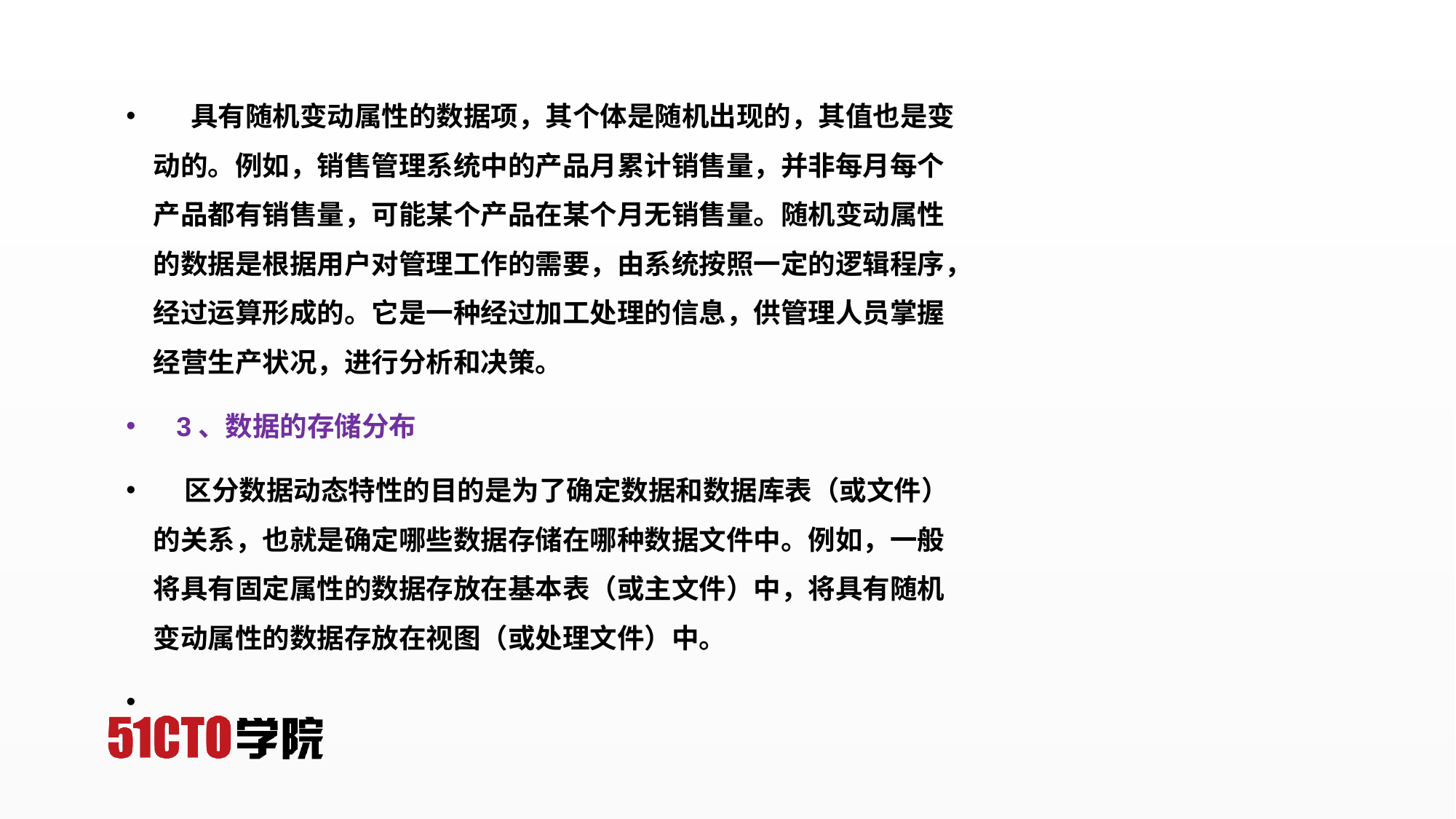

具有随机变动属性的数据项，其个体是随机出现的，其值也是变动的。例如，销售管理系统中的产品月累计销售量，并非每月每个产品都有销售量，可能某个产品在某个月无销售量。随机变动属性的数据是根据用户对管理工作的需要，由系统按照一定的逻辑程序，经过运算形成的。它是一种经过加工处理的信息，供管理人员掌握经营生产状况，进行分析和决策。
   3、数据的存储分布
    区分数据动态特性的目的是为了确定数据和数据库表（或文件）的关系，也就是确定哪些数据存储在哪种数据文件中。例如，一般将具有固定属性的数据存放在基本表（或主文件）中，将具有随机变动属性的数据存放在视图（或处理文件）中。